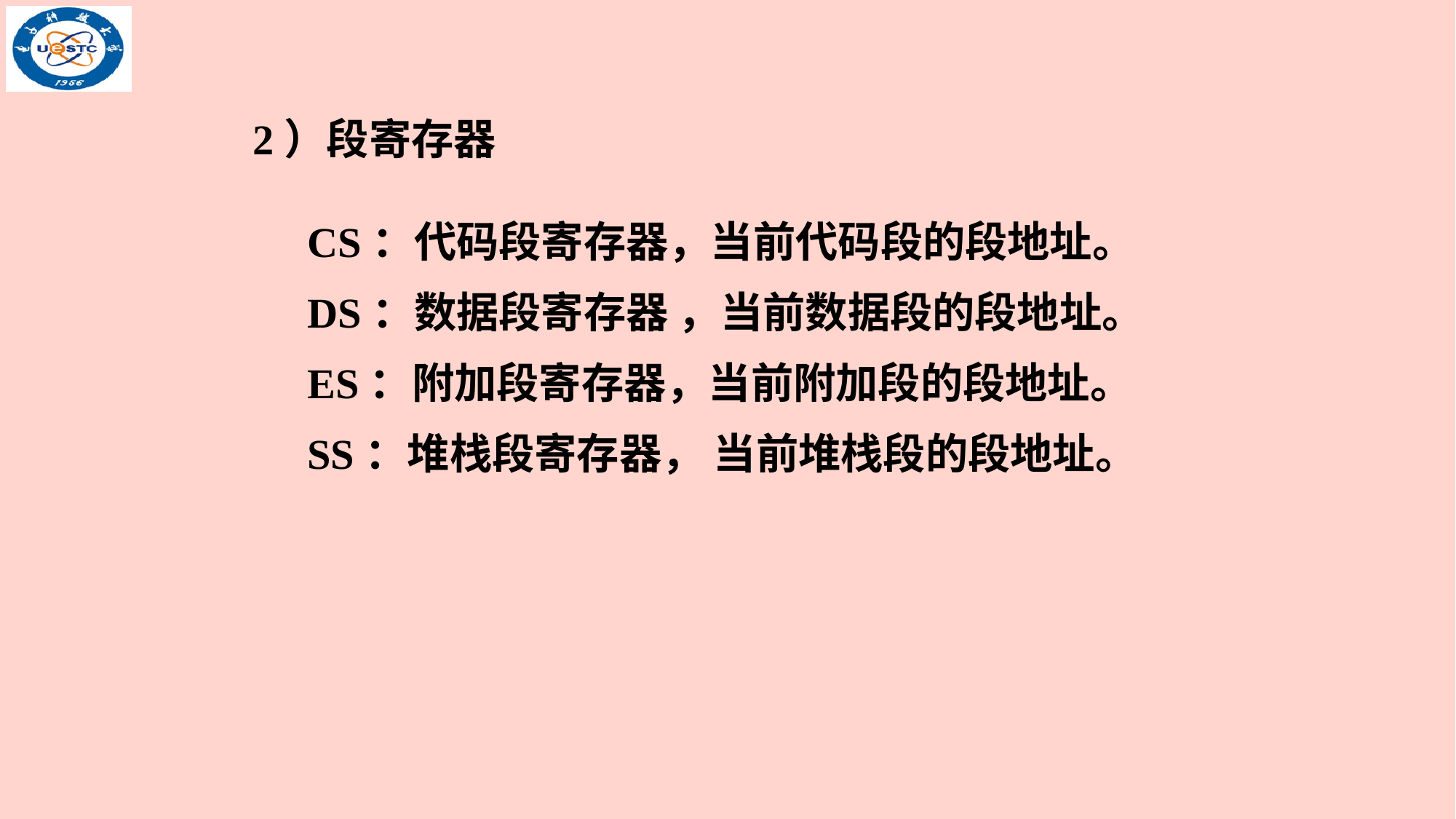

2）段寄存器
CS：代码段寄存器，当前代码段的段地址。
DS：数据段寄存器 ，当前数据段的段地址。
ES：附加段寄存器，当前附加段的段地址。
SS：堆栈段寄存器， 当前堆栈段的段地址。